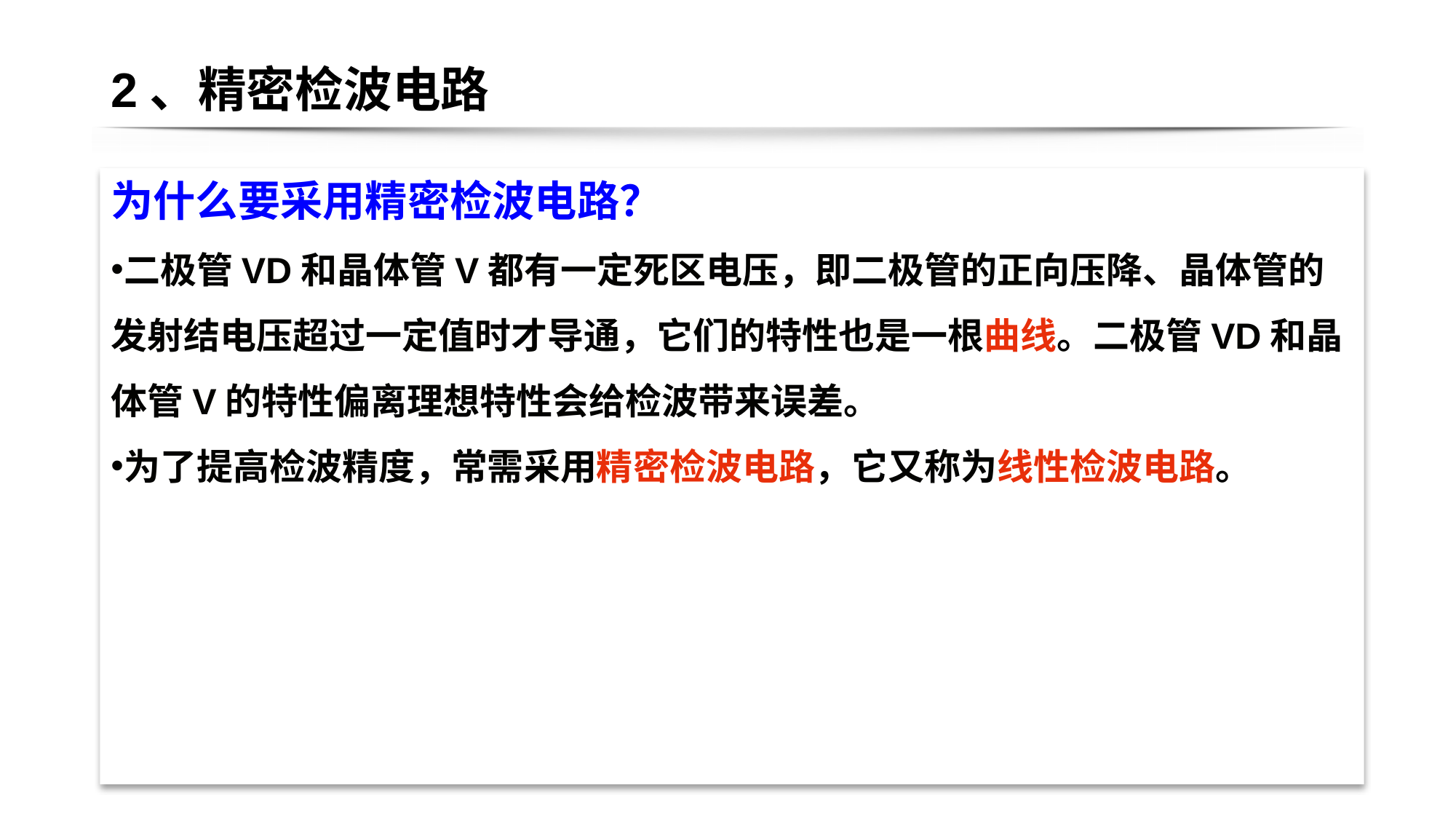

# 2、精密检波电路
为什么要采用精密检波电路？
二极管VD和晶体管V都有一定死区电压，即二极管的正向压降、晶体管的发射结电压超过一定值时才导通，它们的特性也是一根曲线。二极管VD和晶体管V的特性偏离理想特性会给检波带来误差。
为了提高检波精度，常需采用精密检波电路，它又称为线性检波电路。